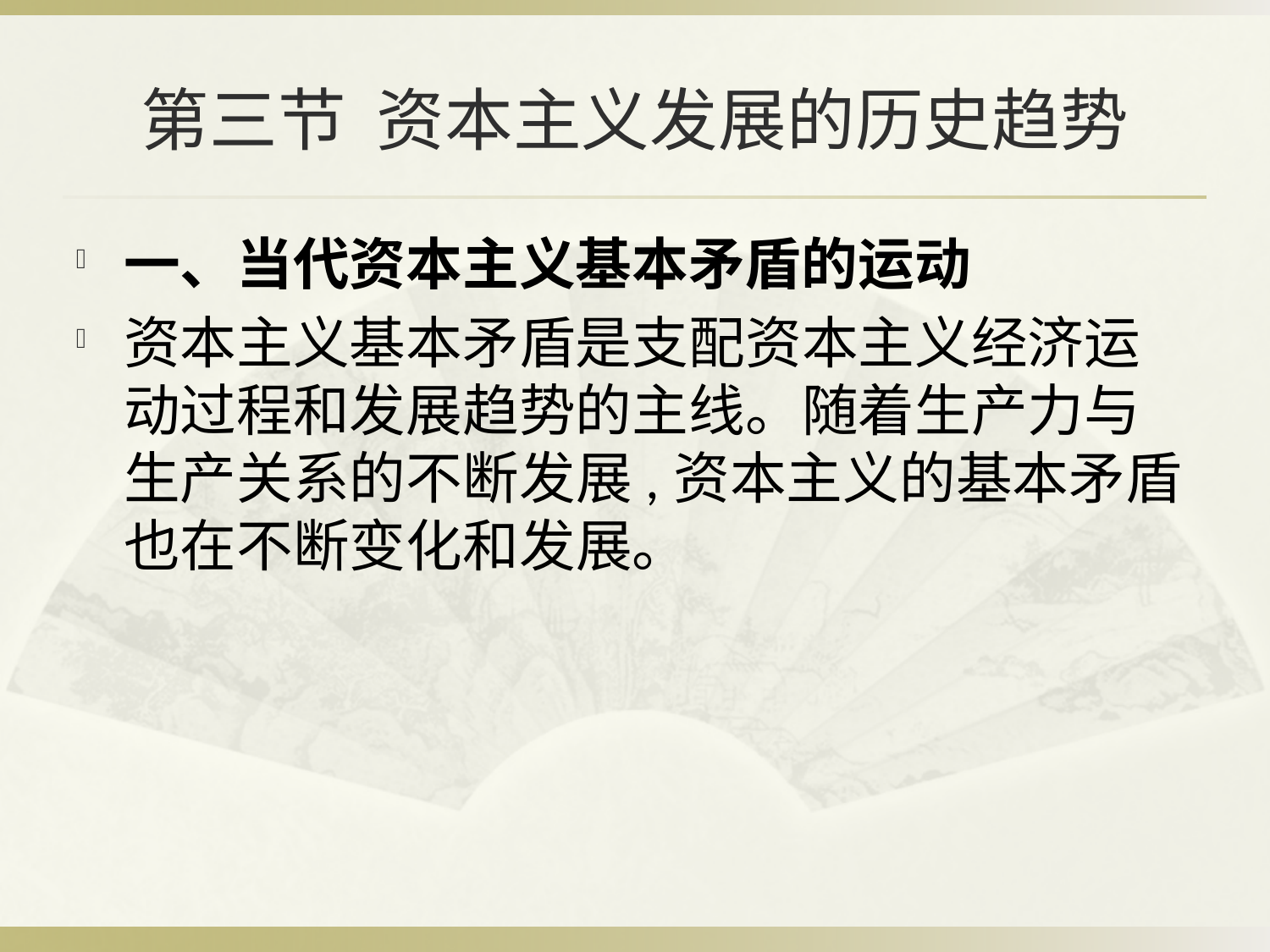

# 第三节  资本主义发展的历史趋势
一、当代资本主义基本矛盾的运动
资本主义基本矛盾是支配资本主义经济运动过程和发展趋势的主线。随着生产力与生产关系的不断发展,资本主义的基本矛盾也在不断变化和发展。